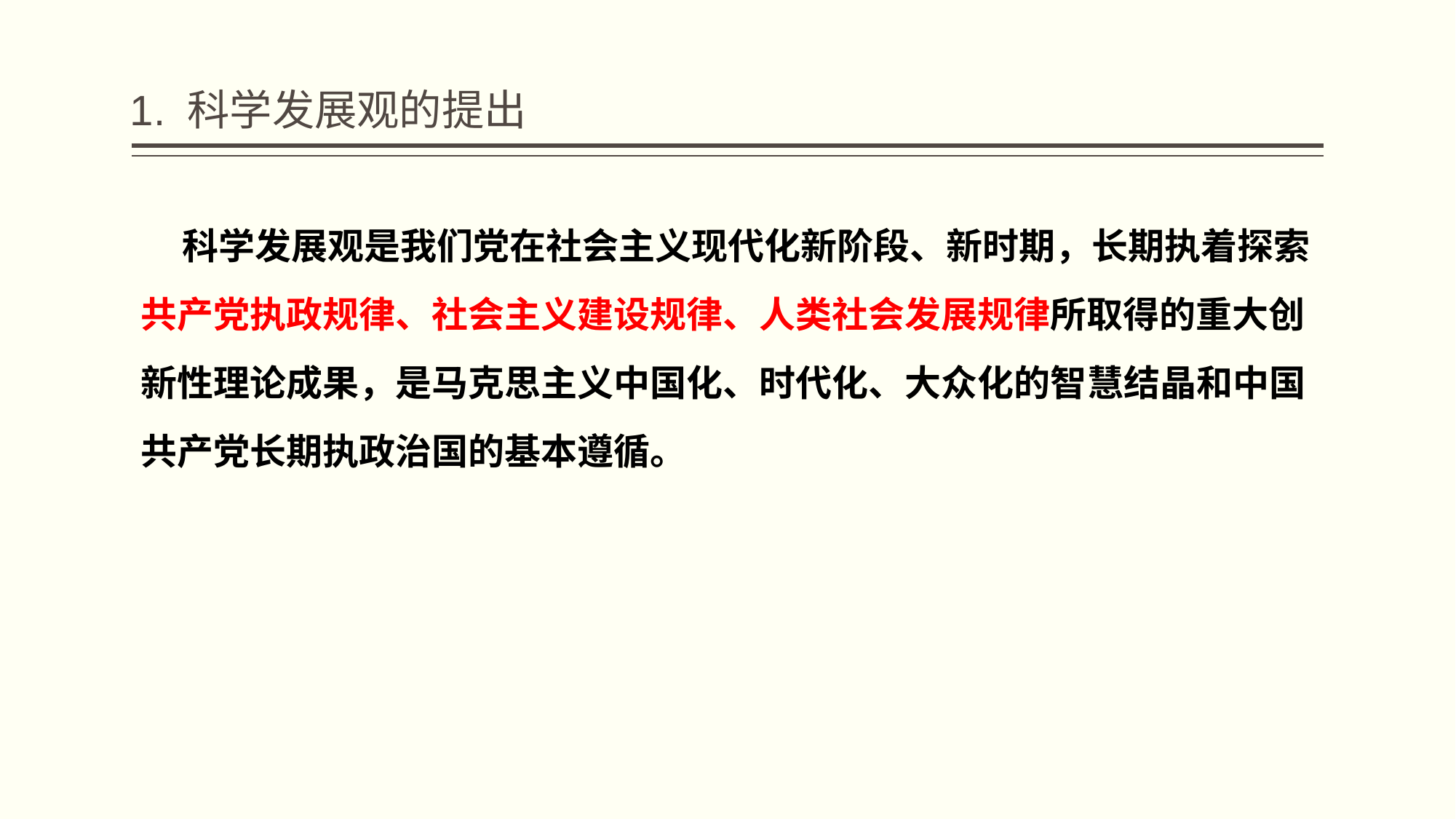

# 1. 科学发展观的提出
    科学发展观是我们党在社会主义现代化新阶段、新时期，长期执着探索共产党执政规律、社会主义建设规律、人类社会发展规律所取得的重大创新性理论成果，是马克思主义中国化、时代化、大众化的智慧结晶和中国共产党长期执政治国的基本遵循。